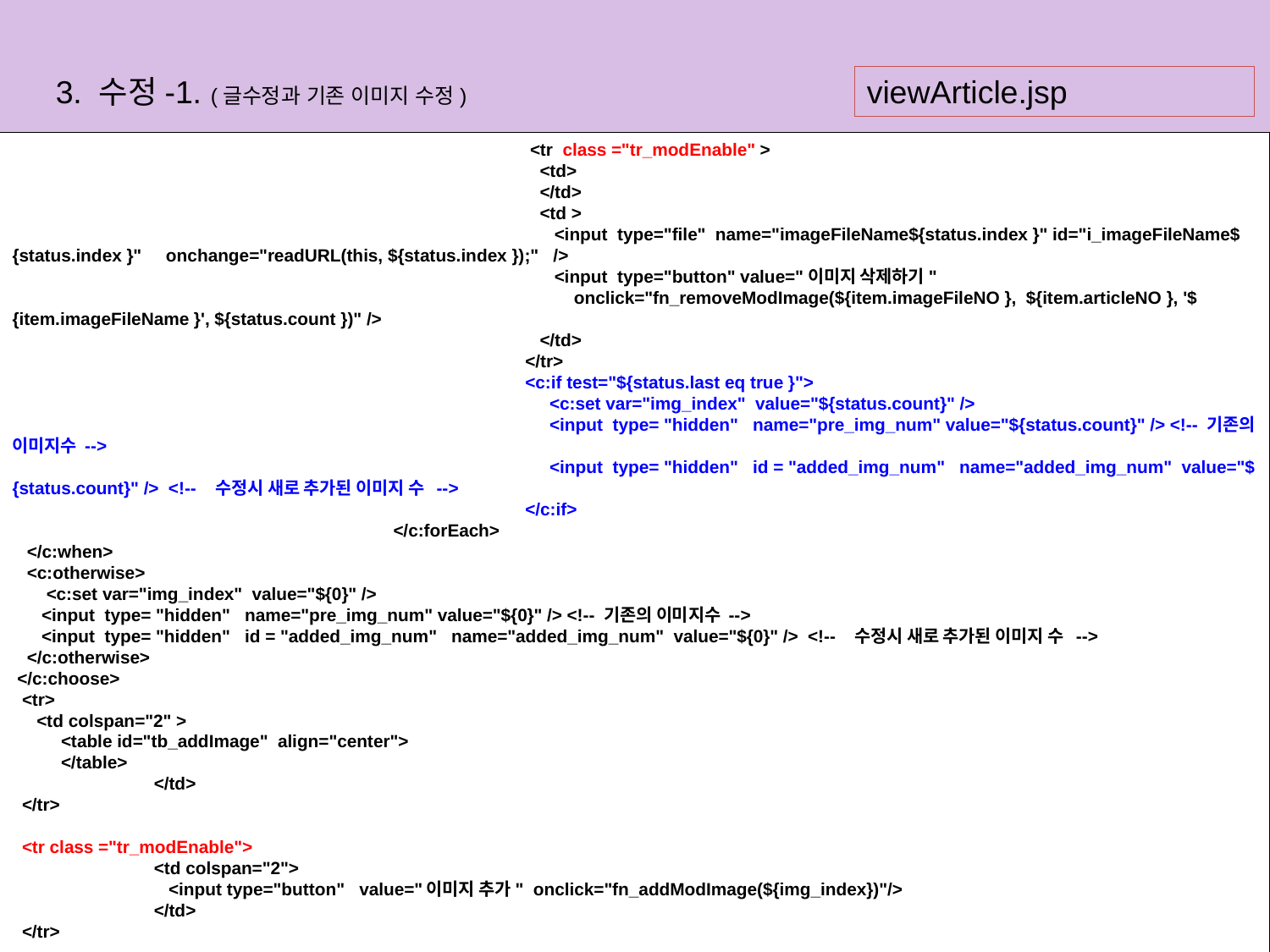

viewArticle.jsp
3. 수정-1. (글수정과 기존 이미지 수정)
				  <tr  class ="tr_modEnable" >
				    <td>
				    </td>
				    <td >
				       <input  type="file"  name="imageFileName${status.index }" id="i_imageFileName${status.index }"     onchange="readURL(this, ${status.index });"   />
				       <input  type="button" value="이미지 삭제하기"
				           onclick="fn_removeModImage(${item.imageFileNO },  ${item.articleNO }, '${item.imageFileName }', ${status.count })" />
				    </td>
				 </tr>
				 <c:if test="${status.last eq true }">
				      <c:set var="img_index"  value="${status.count}" />
				      <input  type= "hidden"   name="pre_img_num" value="${status.count}" /> <!-- 기존의 이미지수 -->
				      <input  type= "hidden"   id = "added_img_num"   name="added_img_num"  value="${status.count}" />  <!--   수정시 새로 추가된 이미지 수  -->
				 </c:if>
			</c:forEach>
   </c:when>
   <c:otherwise>
       <c:set var="img_index"  value="${0}" />
      <input  type= "hidden"   name="pre_img_num" value="${0}" /> <!-- 기존의 이미지수 -->
      <input  type= "hidden"   id = "added_img_num"   name="added_img_num"  value="${0}" />  <!--   수정시 새로 추가된 이미지 수  -->
   </c:otherwise>
 </c:choose>
  <tr>
     <td colspan="2" >
          <table id="tb_addImage"  align="center">
          </table>
	   </td>
  </tr>

  <tr class ="tr_modEnable">
	   <td colspan="2">
	      <input type="button"   value="이미지 추가"  onclick="fn_addModImage(${img_index})"/>
	   </td>
  </tr>